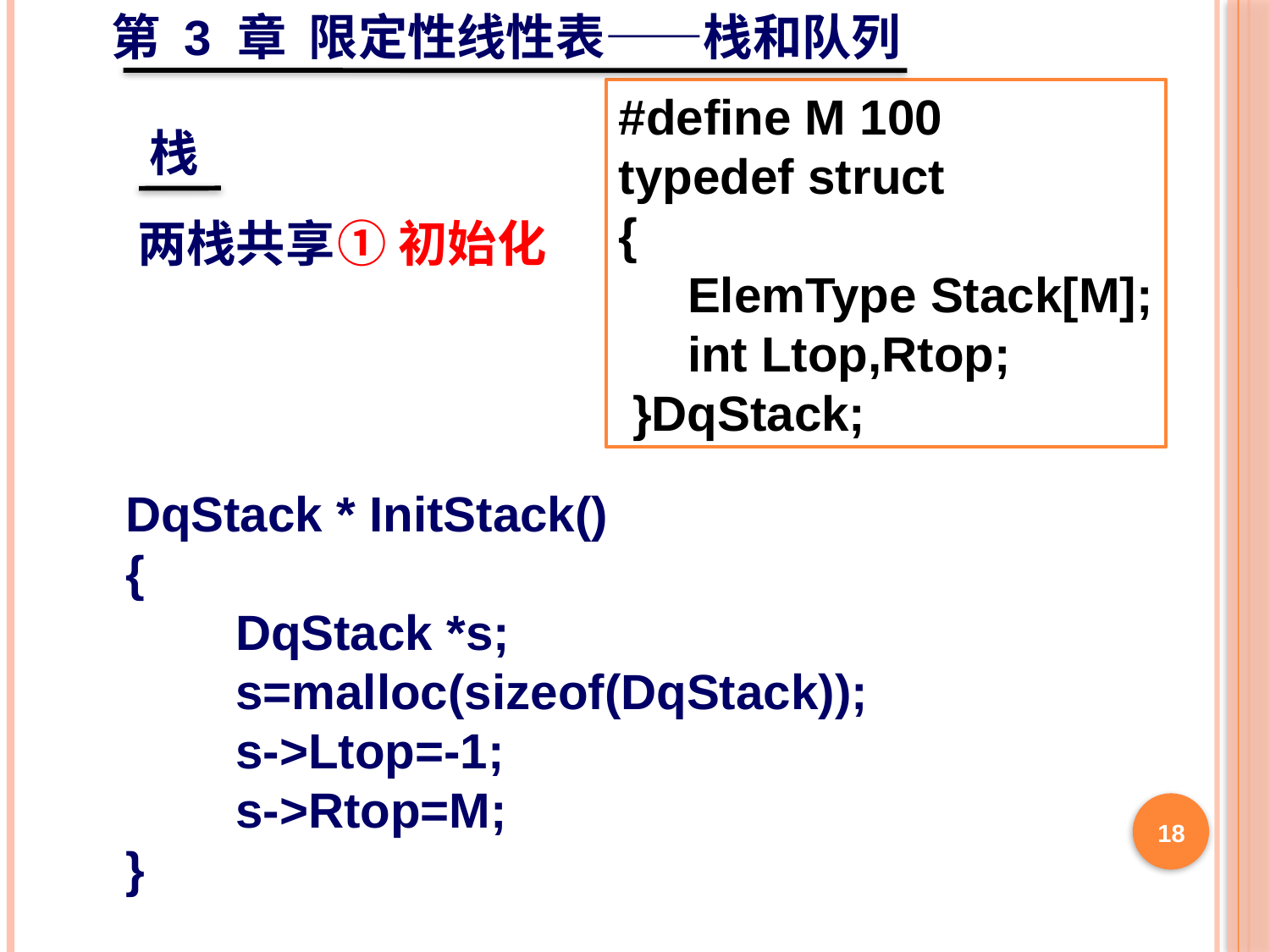

第 3 章  限定性线性表——栈和队列
栈
#define M 100
typedef struct
{
     ElemType Stack[M];
     int Ltop,Rtop;
 }DqStack;
两栈共享
①初始化
DqStack * InitStack()
{
        DqStack *s;
        s=malloc(sizeof(DqStack));
        s->Ltop=-1;
        s->Rtop=M;
}
18